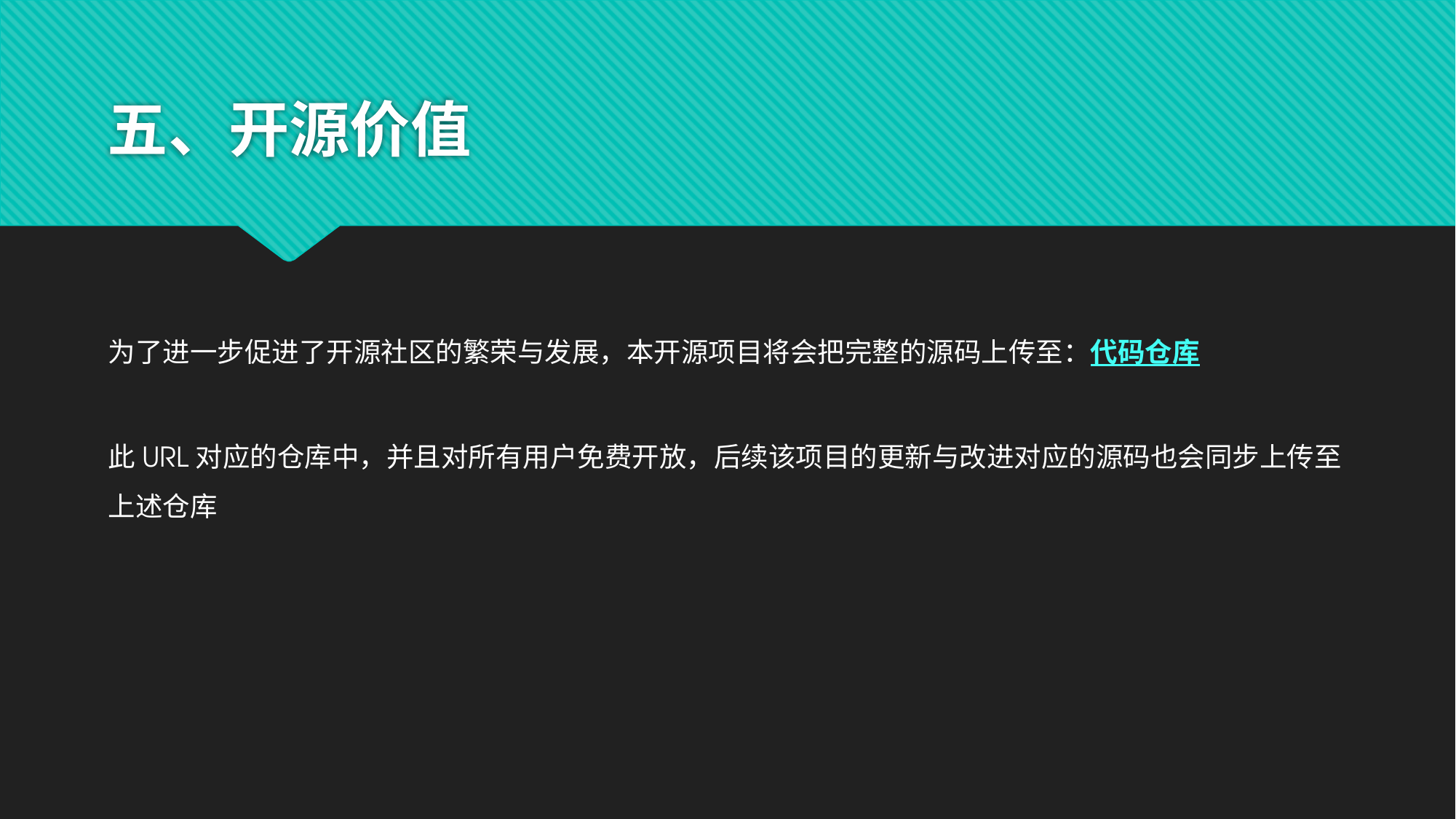

# 五、开源价值
为了进一步促进了开源社区的繁荣与发展，本开源项目将会把完整的源码上传至：代码仓库

此URL对应的仓库中，并且对所有用户免费开放，后续该项目的更新与改进对应的源码也会同步上传至上述仓库